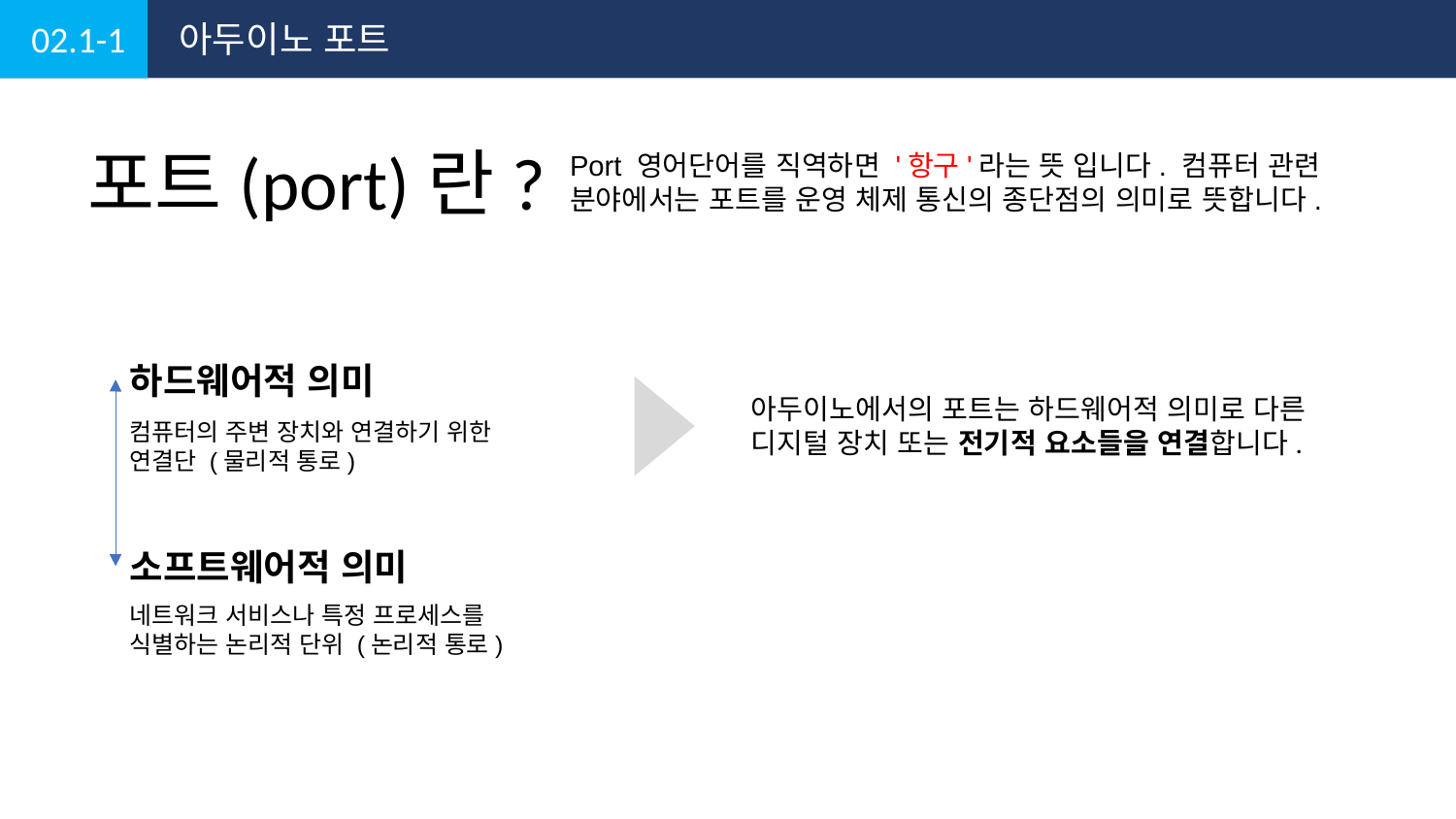

02.1-1
아두이노 포트
포트(port)란?
Port 영어단어를 직역하면 '항구'라는 뜻 입니다. 컴퓨터 관련 분야에서는 포트를 운영 체제 통신의 종단점의 의미로 뜻합니다.
하드웨어적 의미
아두이노에서의 포트는 하드웨어적 의미로 다른 디지털 장치 또는 전기적 요소들을 연결합니다.

컴퓨터의 주변 장치와 연결하기 위한 연결단 (물리적 통로)
소프트웨어적 의미
네트워크 서비스나 특정 프로세스를 식별하는 논리적 단위 (논리적 통로)